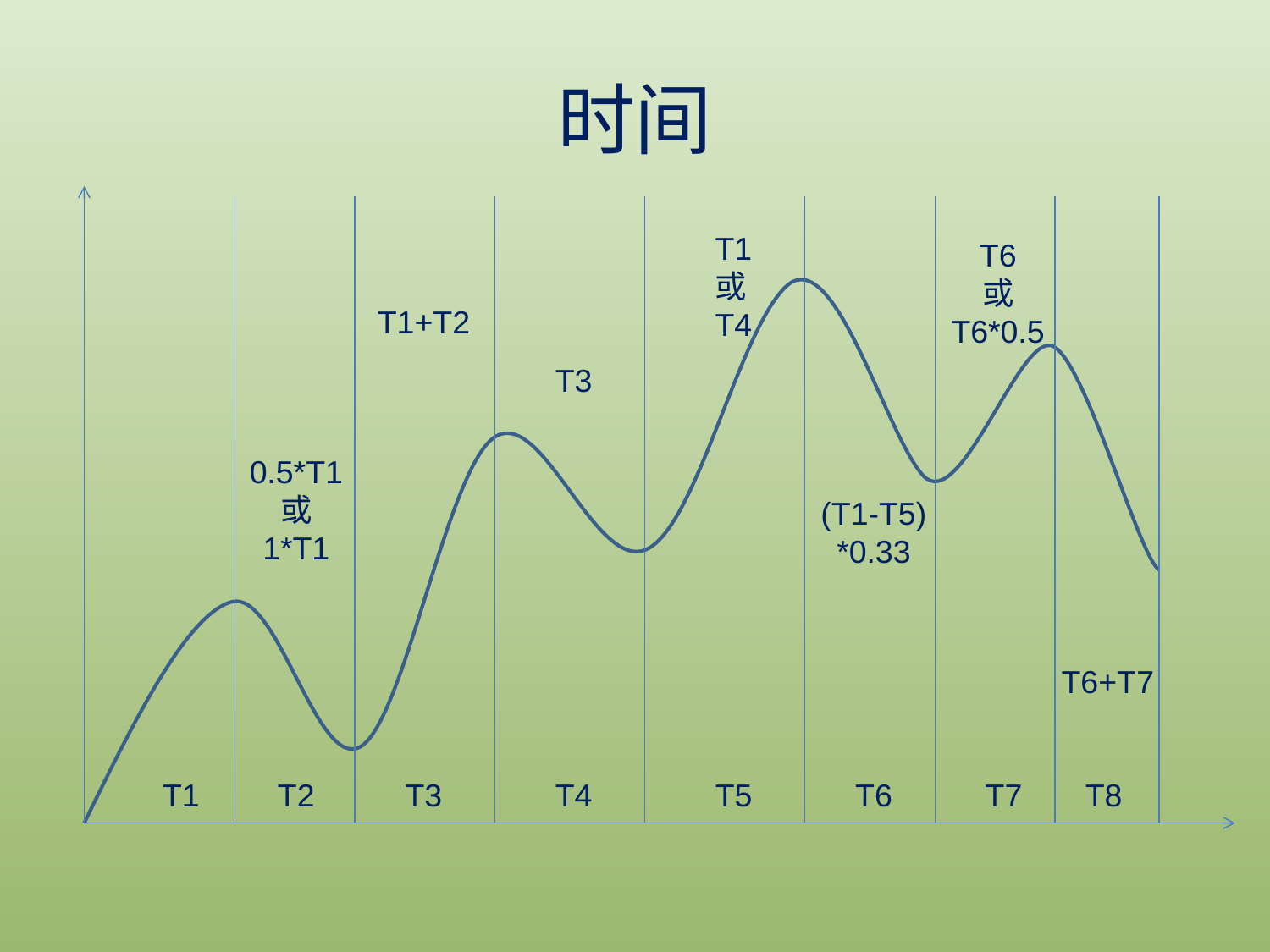

时间
T1
或
T4
T6
或
T6*0.5

T1+T2
T3
0.5*T1
或
1*T1
(T1-T5)
*0.33
T6+T7
T1
T2
T3
T4
T5
T6
T7
T8